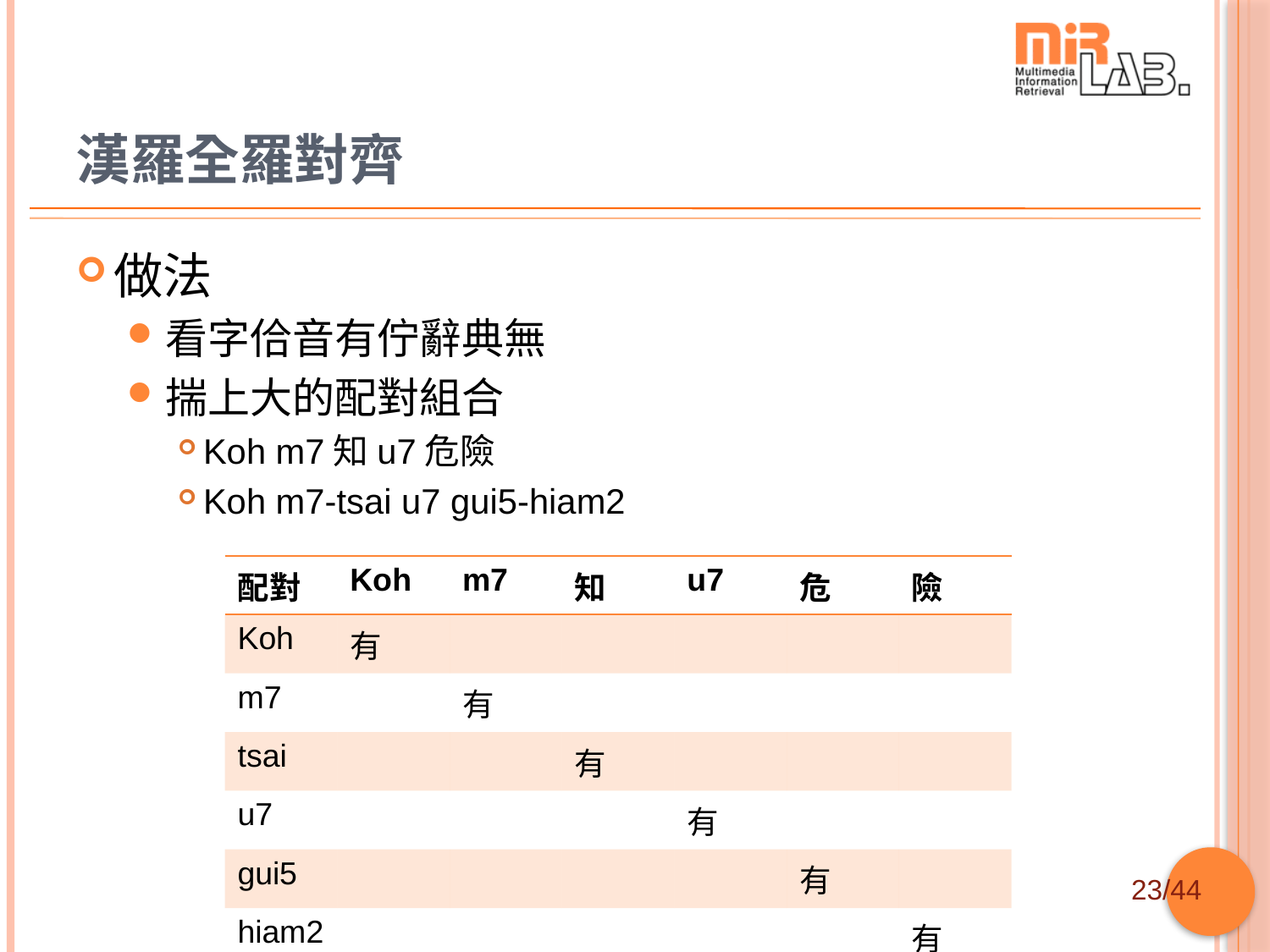

# 漢羅全羅對齊
做法
看字佮音有佇辭典無
揣上大的配對組合
Koh m7知u7危險
Koh m7-tsai u7 gui5-hiam2
| 配對 | Koh | m7 | 知 | u7 | 危 | 險 |
| --- | --- | --- | --- | --- | --- | --- |
| Koh | 有 |  |  |  |  |  |
| m7 |  | 有 |  |  |  |  |
| tsai |  |  | 有 |  |  |  |
| u7 |  |  |  | 有 |  |  |
| gui5 |  |  |  |  | 有 |  |
| hiam2 |  |  |  |  |  | 有 |